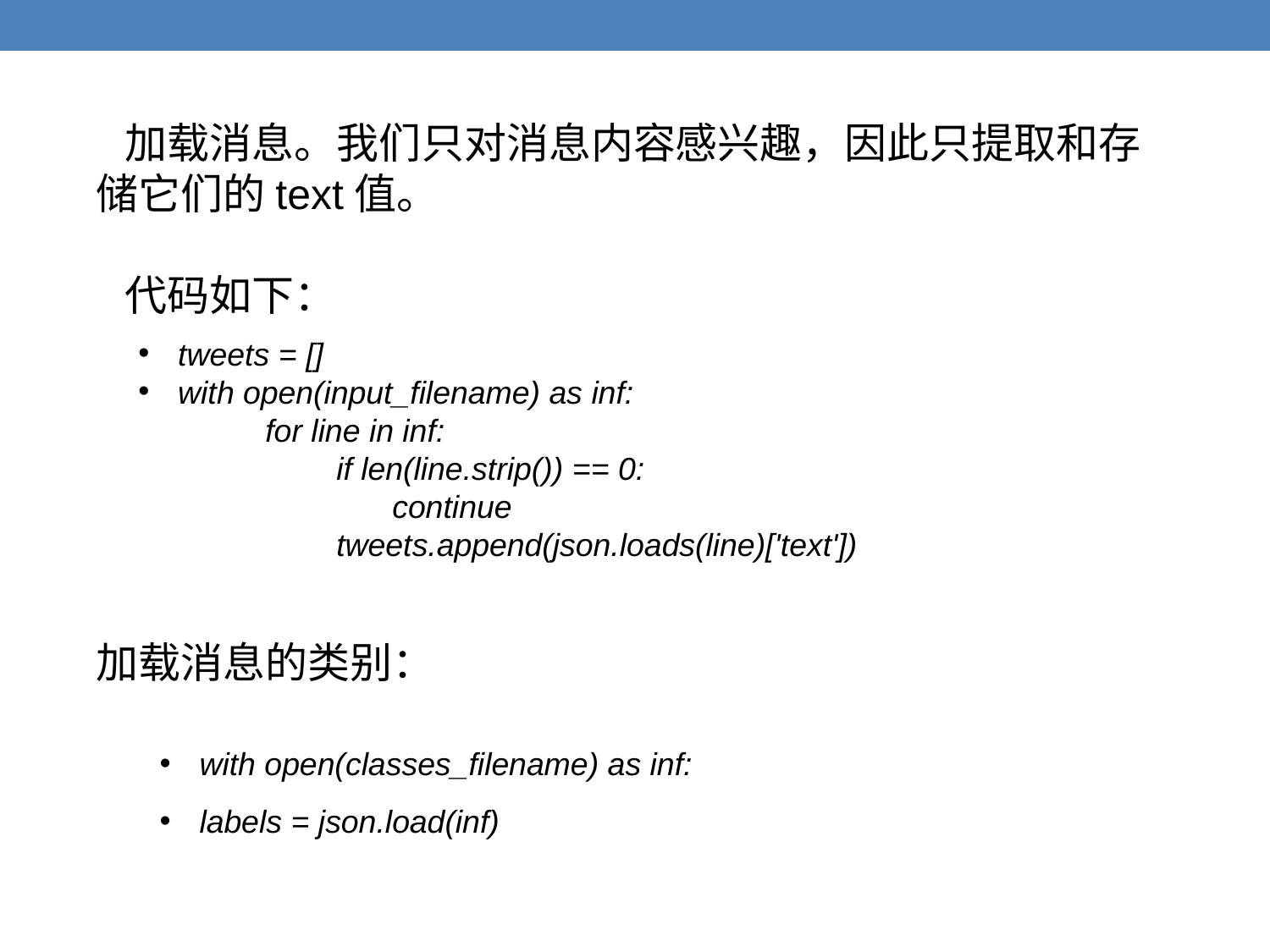

加载消息。我们只对消息内容感兴趣，因此只提取和存储它们的text值。

  代码如下：
tweets = []
with open(input_filename) as inf:
	for line in inf:
	        if len(line.strip()) == 0:
		continue
	        tweets.append(json.loads(line)['text'])
加载消息的类别：

with open(classes_filename) as inf:
labels = json.load(inf)